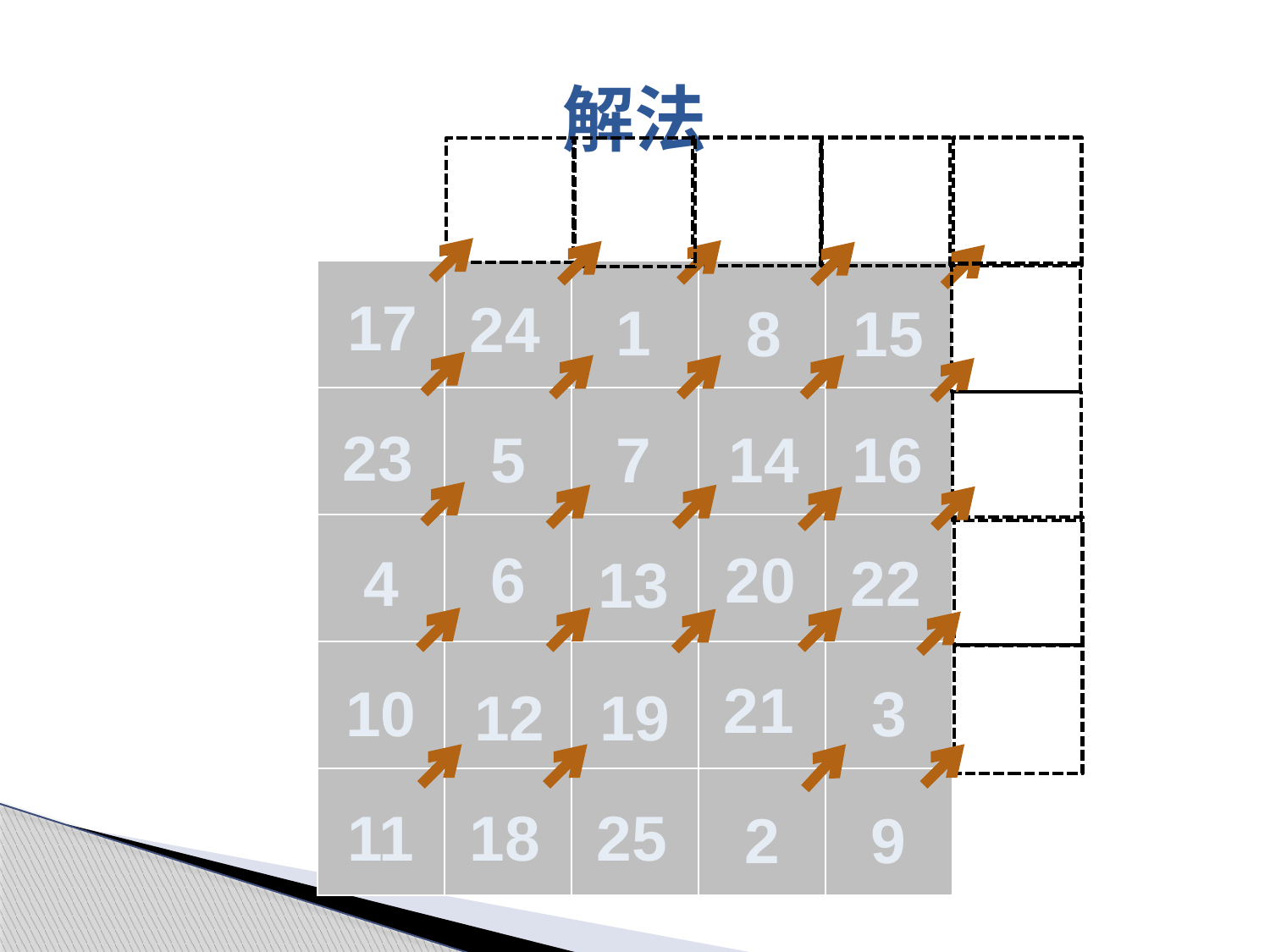

# 解法

|  |  |  |  |  |
| --- | --- | --- | --- | --- |
|  |  |  |  |  |
|  |  |  |  |  |
|  |  |  |  |  |
|  |  |  |  |  |

17
24
1
8
15

23
14
7
5
16

6
20
4
22
13

21
10
3
12
19
18
25
11
2
9